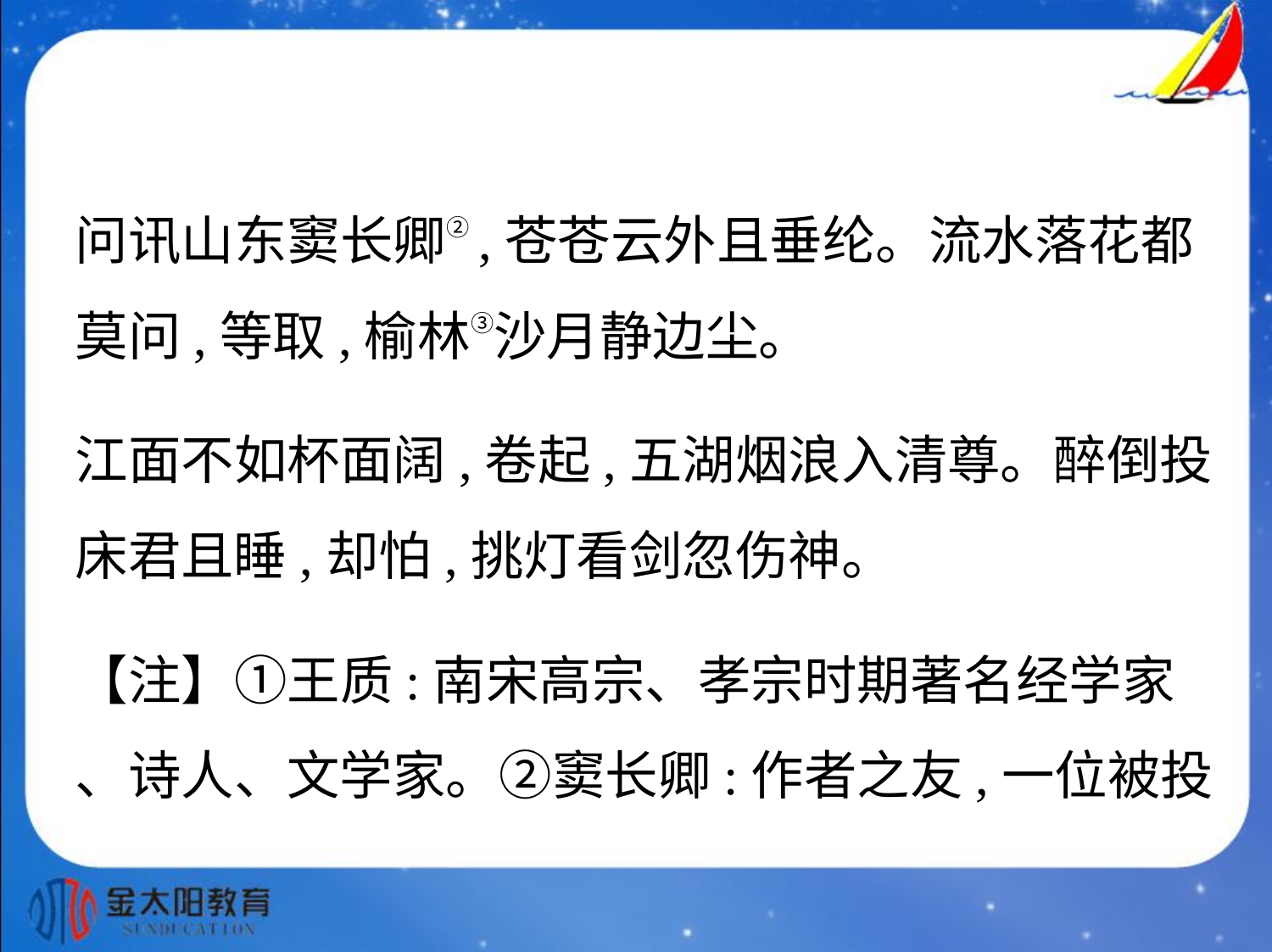

问讯山东窦长卿②,苍苍云外且垂纶。流水落花都
莫问,等取,榆林③沙月静边尘。
江面不如杯面阔,卷起,五湖烟浪入清尊。醉倒投
床君且睡,却怕,挑灯看剑忽伤神。
【注】①王质:南宋高宗、孝宗时期著名经学家
、诗人、文学家。②窦长卿:作者之友,一位被投